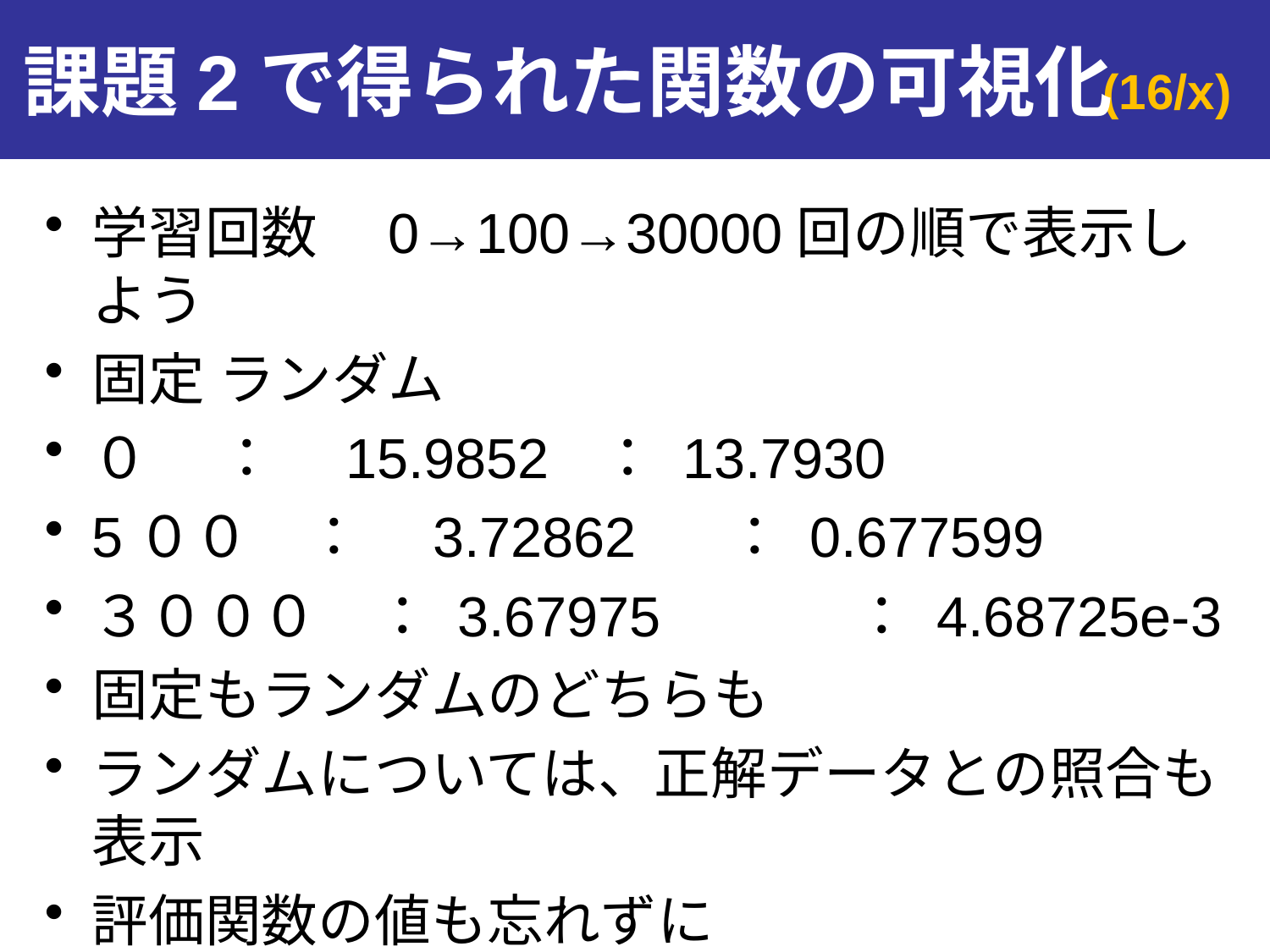

# 課題2で得られた関数の可視化
学習回数　0→100→30000回の順で表示しよう
固定	ランダム
０	：　15.9852	： 13.7930
5００　：　3.72862	： 0.677599
３０００　： 3.67975　	： 4.68725e-3
固定もランダムのどちらも
ランダムについては、正解データとの照合も表示
評価関数の値も忘れずに